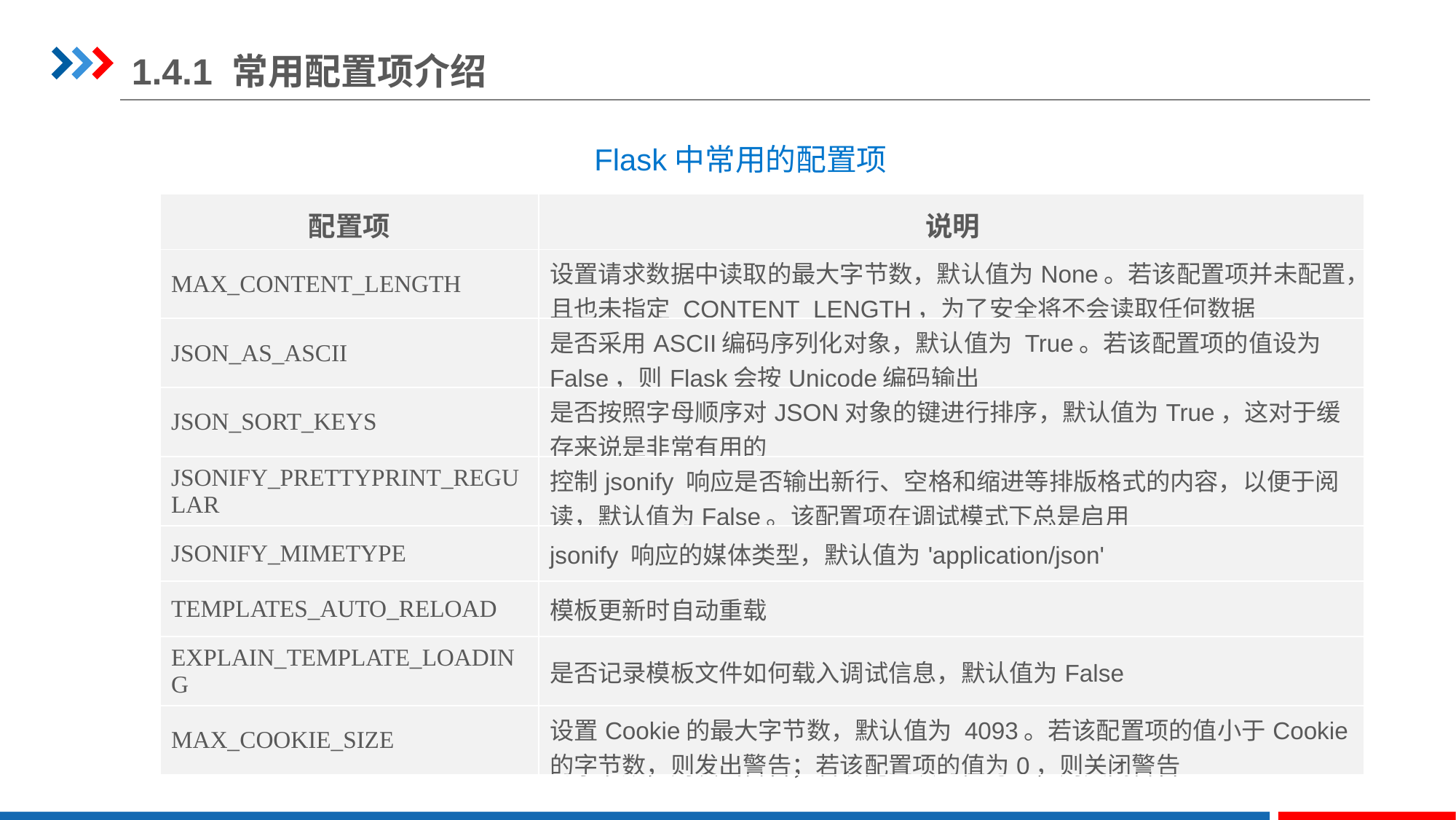

1.4.1 常用配置项介绍
Flask中常用的配置项
| 配置项 | 说明 |
| --- | --- |
| MAX\_CONTENT\_LENGTH | 设置请求数据中读取的最大字节数，默认值为None。若该配置项并未配置，且也未指定 CONTENT\_LENGTH，为了安全将不会读取任何数据 |
| JSON\_AS\_ASCII | 是否采用ASCII编码序列化对象，默认值为 True。若该配置项的值设为False，则Flask会按Unicode编码输出 |
| JSON\_SORT\_KEYS | 是否按照字母顺序对JSON对象的键进行排序，默认值为True，这对于缓存来说是非常有用的 |
| JSONIFY\_PRETTYPRINT\_REGULAR | 控制jsonify 响应是否输出新行、空格和缩进等排版格式的内容，以便于阅读，默认值为False。该配置项在调试模式下总是启用 |
| JSONIFY\_MIMETYPE | jsonify 响应的媒体类型，默认值为'application/json' |
| TEMPLATES\_AUTO\_RELOAD | 模板更新时自动重载 |
| EXPLAIN\_TEMPLATE\_LOADING | 是否记录模板文件如何载入调试信息，默认值为False |
| MAX\_COOKIE\_SIZE | 设置Cookie的最大字节数，默认值为 4093。若该配置项的值小于Cookie的字节数，则发出警告；若该配置项的值为0，则关闭警告 |